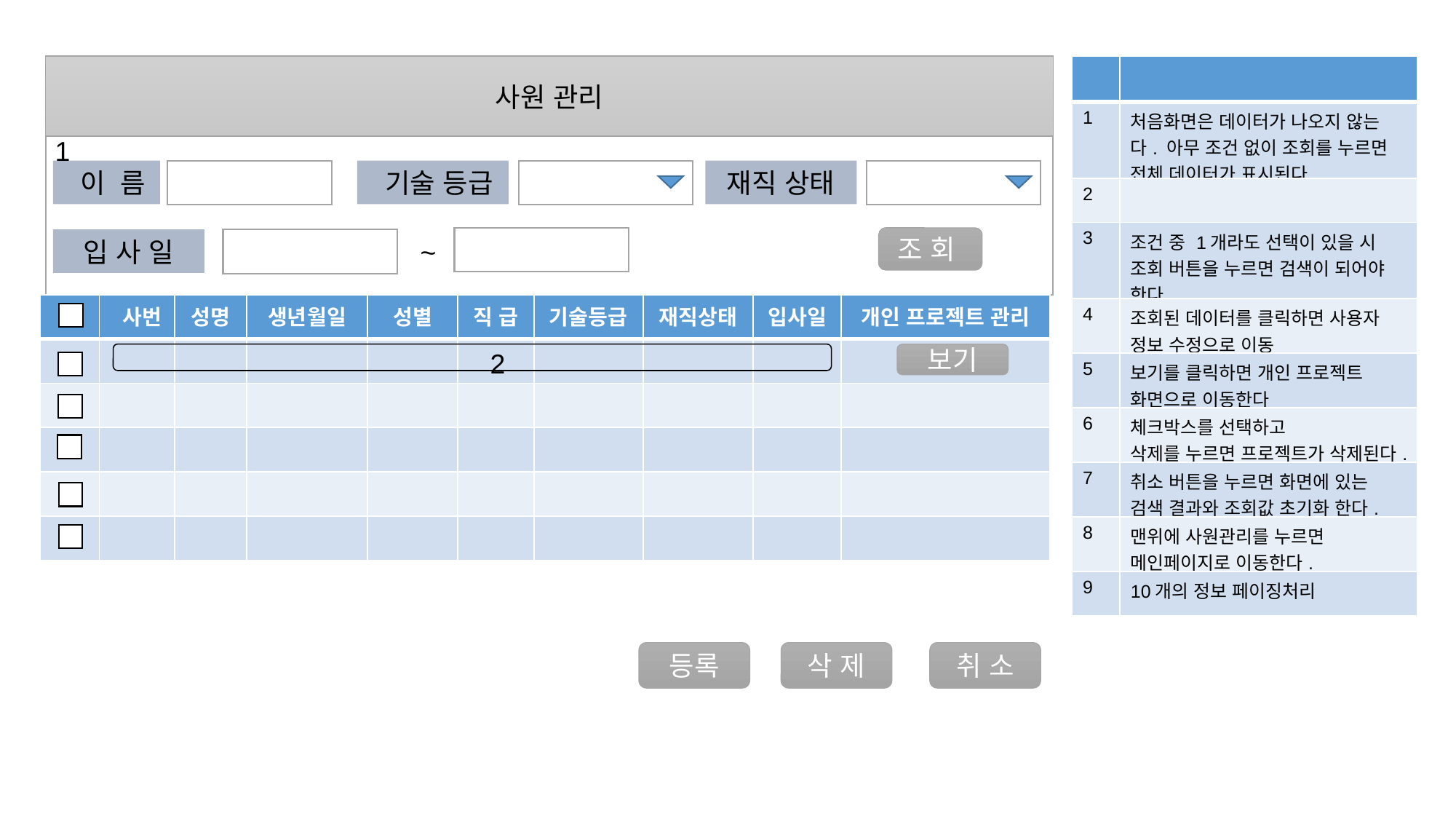

사원 관리
|  |  |
| --- | --- |
| 1 | 처음화면은 데이터가 나오지 않는다. 아무 조건 없이 조회를 누르면 전체 데이터가 표시된다. |
| 2 |  |
| 3 | 조건 중 1개라도 선택이 있을 시 조회 버튼을 누르면 검색이 되어야 한다. |
| 4 | 조회된 데이터를 클릭하면 사용자 정보 수정으로 이동 |
| 5 | 보기를 클릭하면 개인 프로젝트 화면으로 이동한다 |
| 6 | 체크박스를 선택하고 삭제를 누르면 프로젝트가 삭제된다. |
| 7 | 취소 버튼을 누르면 화면에 있는 검색 결과와 조회값 초기화 한다. |
| 8 | 맨위에 사원관리를 누르면 메인페이지로 이동한다. |
| 9 | 10개의 정보 페이징처리 |
1

재직 상태

 이  름
 기술 등급

조 회
입 사 일

~
|  | 사번 | 성명 | 생년월일 | 성별 | 직 급 | 기술등급 | 재직상태 | 입사일 | 개인 프로젝트 관리 |
| --- | --- | --- | --- | --- | --- | --- | --- | --- | --- |
|  |  |  |  |  |  |  |  |  |  |
|  |  |  |  |  |  |  |  |  |  |
|  |  |  |  |  |  |  |  |  |  |
|  |  |  |  |  |  |  |  |  |  |
|  |  |  |  |  |  |  |  |  |  |

2

보기

등록
삭 제
취 소